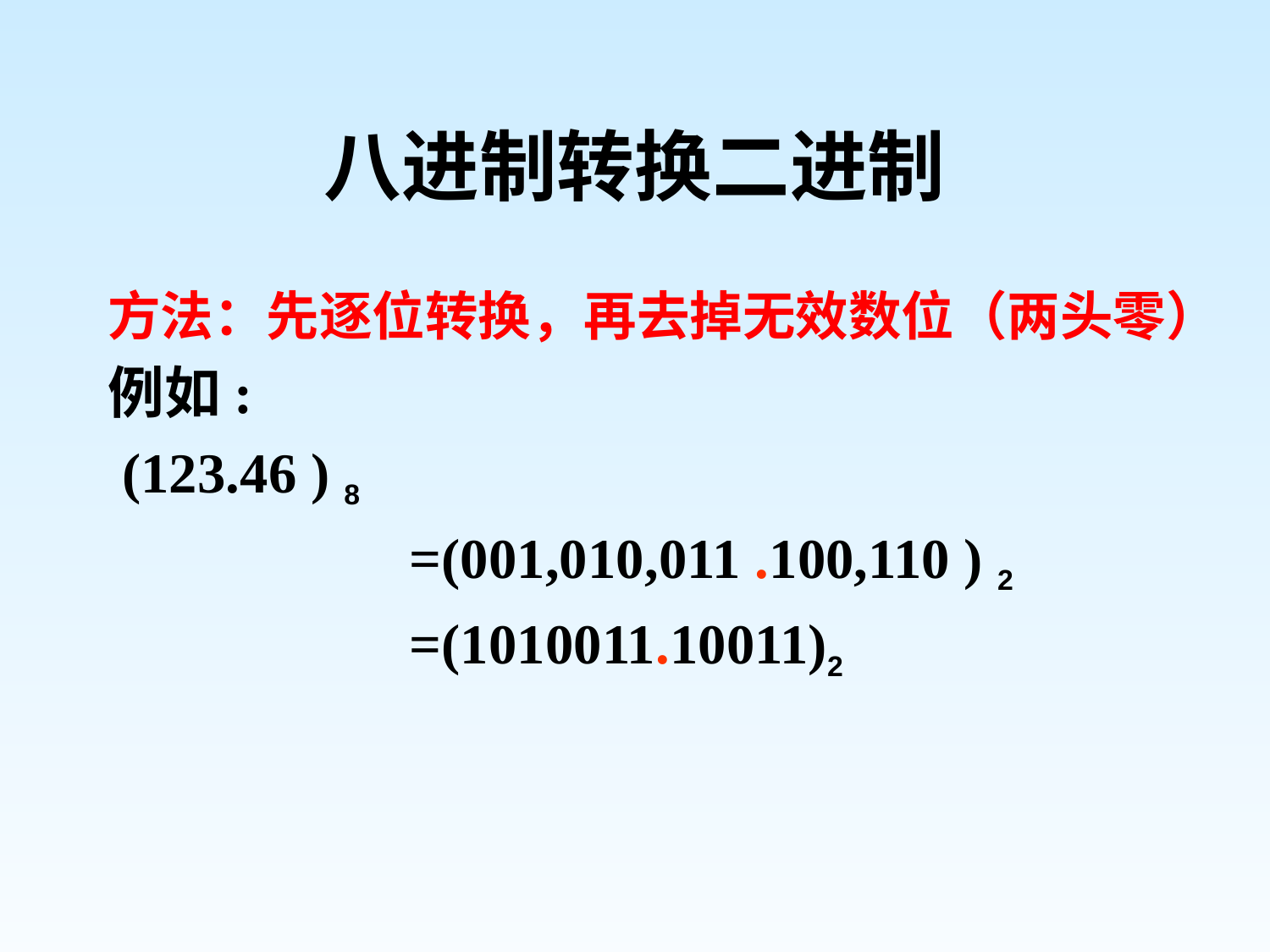

# 八进制转换二进制
方法：先逐位转换，再去掉无效数位（两头零）
例如:
 (123.46 ) 8
			=(001,010,011 .100,110 ) 2
			=(1010011.10011)2

20